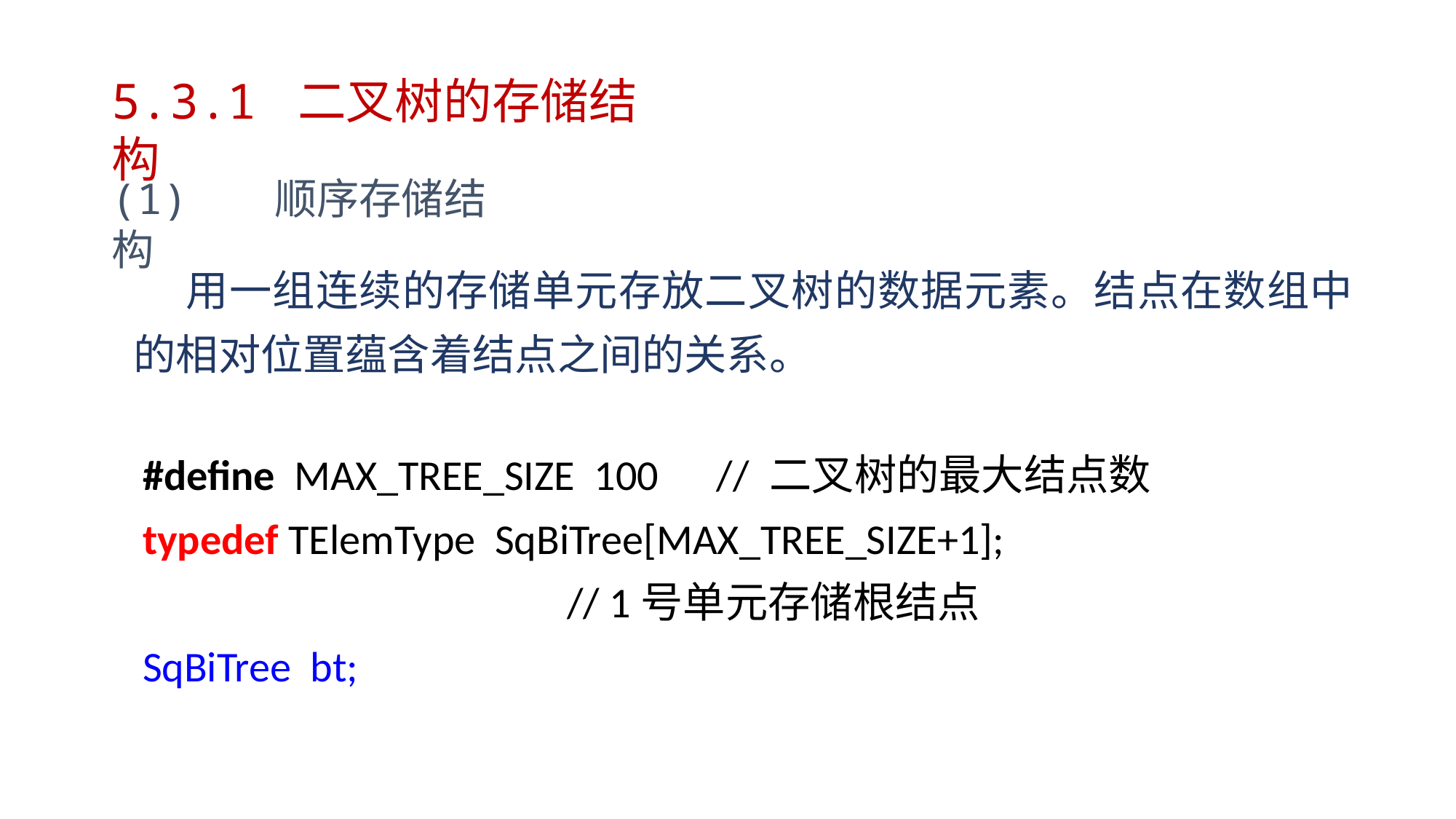

5.3.1 二叉树的存储结构
(1)   顺序存储结构
    用一组连续的存储单元存放二叉树的数据元素。结点在数组中的相对位置蕴含着结点之间的关系。
#define  MAX_TREE_SIZE  100      // 二叉树的最大结点数
typedef TElemType  SqBiTree[MAX_TREE_SIZE+1];
                                            // 1号单元存储根结点
SqBiTree  bt;